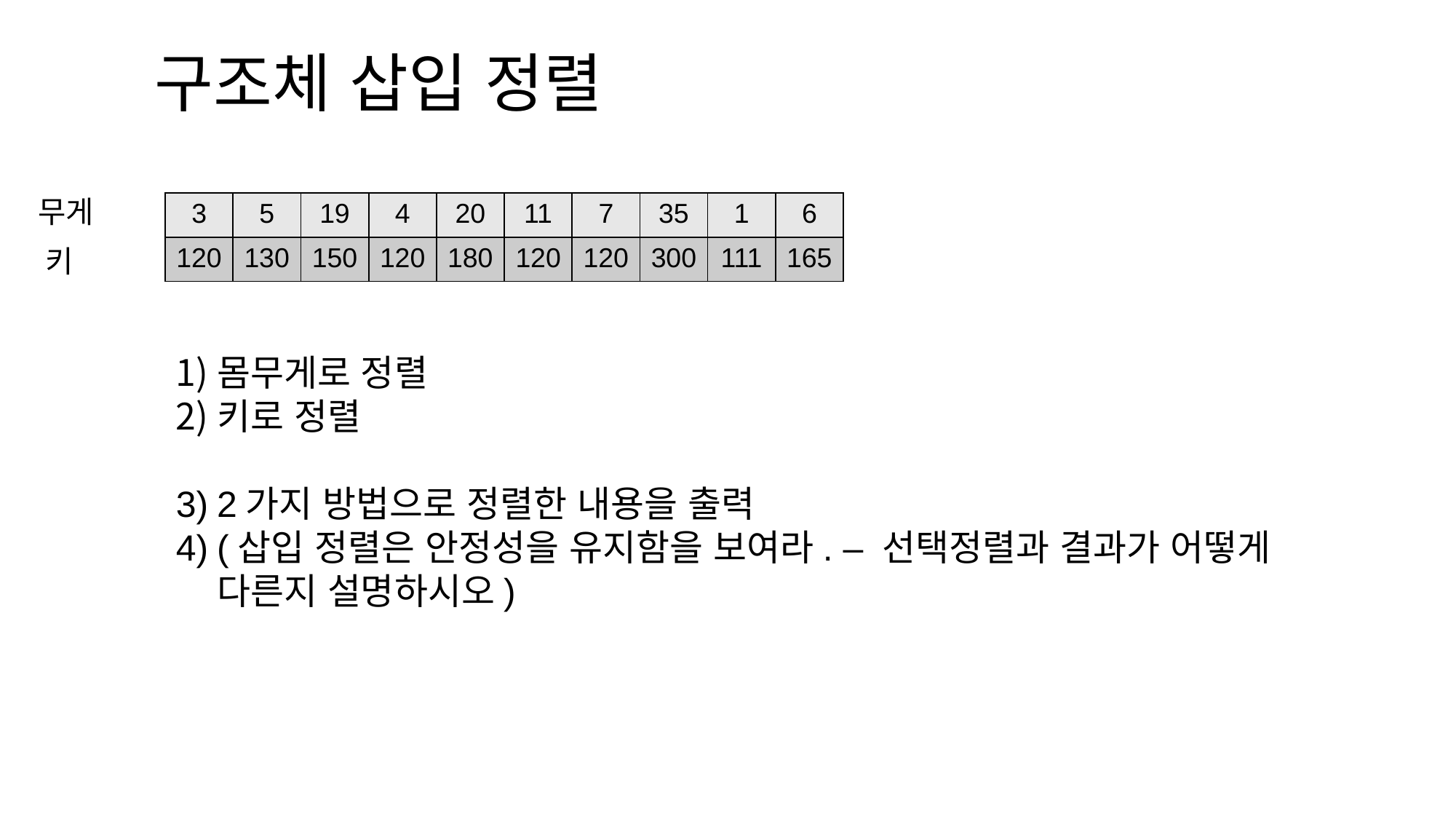

# 구조체 삽입 정렬
무게
| 3 | 5 | 19 | 4 | 20 | 11 | 7 | 35 | 1 | 6 |
| --- | --- | --- | --- | --- | --- | --- | --- | --- | --- |
| 120 | 130 | 150 | 120 | 180 | 120 | 120 | 300 | 111 | 165 |
키
몸무게로 정렬
키로 정렬

2가지 방법으로 정렬한 내용을 출력
(삽입 정렬은 안정성을 유지함을 보여라. – 선택정렬과 결과가 어떻게 다른지 설명하시오)